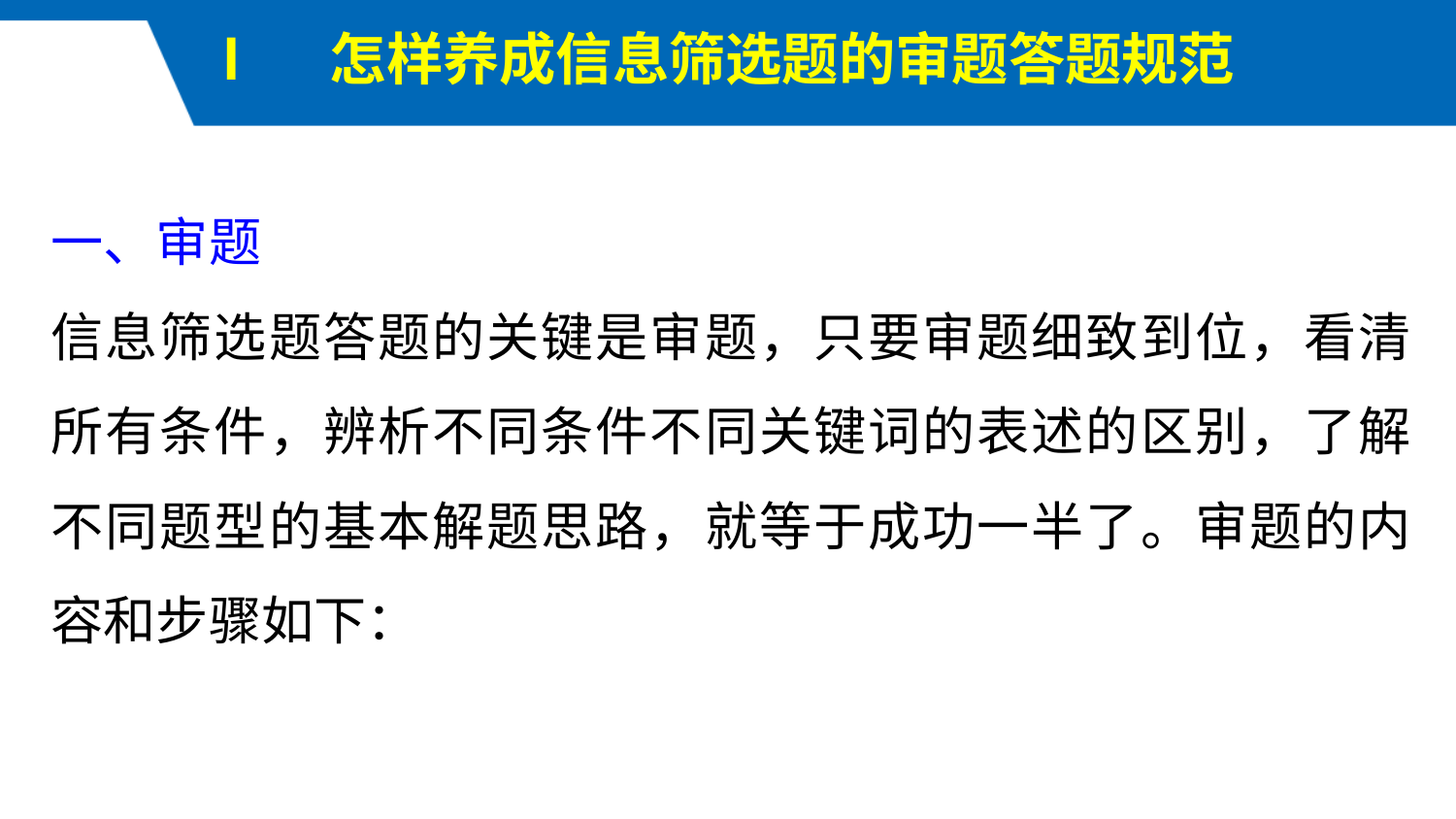

Ⅰ　怎样养成信息筛选题的审题答题规范
一、审题
信息筛选题答题的关键是审题，只要审题细致到位，看清所有条件，辨析不同条件不同关键词的表述的区别，了解不同题型的基本解题思路，就等于成功一半了。审题的内容和步骤如下：